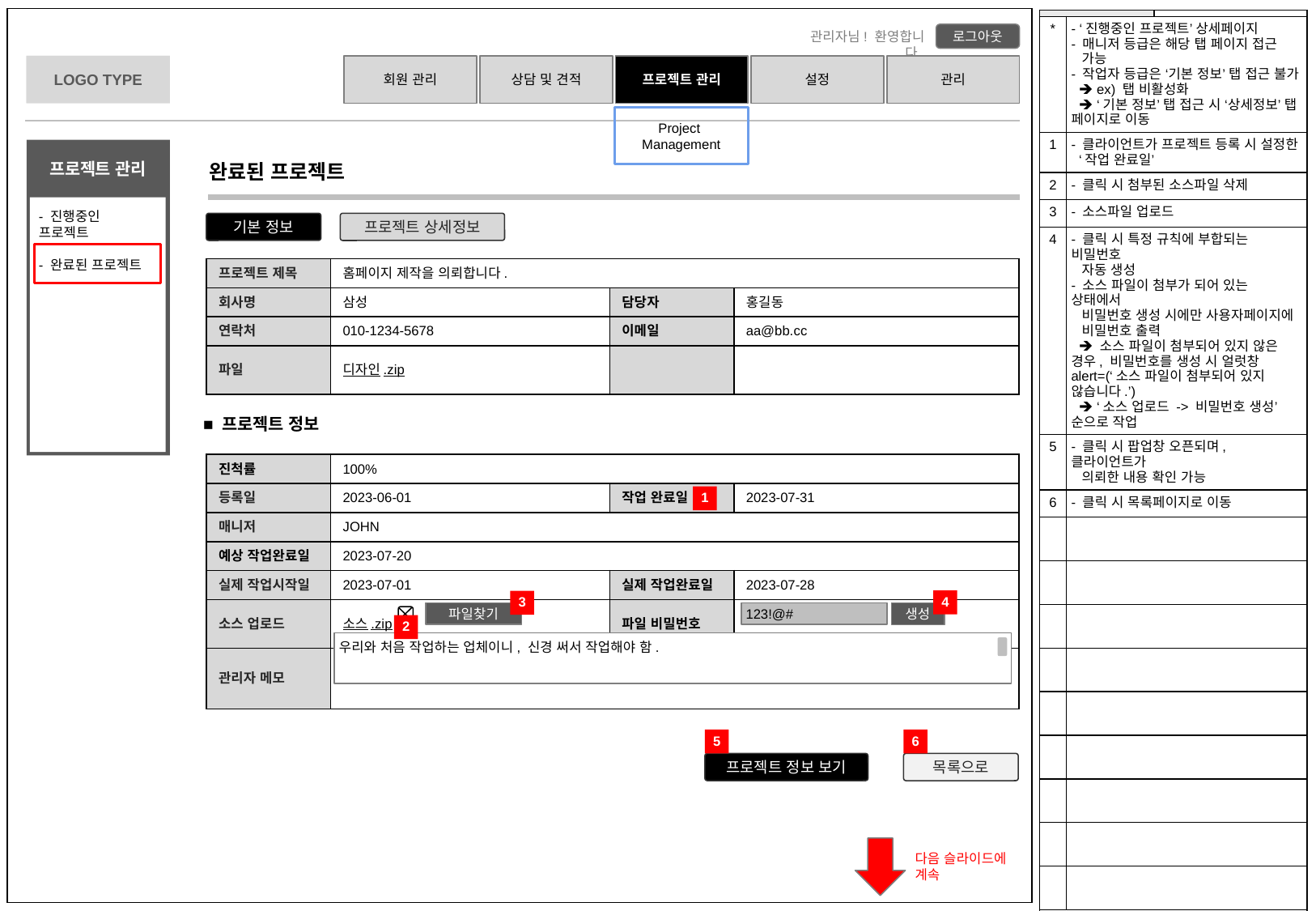

| \* | - ‘진행중인 프로젝트’ 상세페이지 - 매니저 등급은 해당 탭 페이지 접근 가능 - 작업자 등급은 ‘기본 정보’ 탭 접근 불가 🡺 ex) 탭 비활성화 🡺 ‘기본 정보’ 탭 접근 시 ‘상세정보’ 탭 페이지로 이동 |
| --- | --- |
| 1 | - 클라이언트가 프로젝트 등록 시 설정한 ‘작업 완료일’ |
| 2 | - 클릭 시 첨부된 소스파일 삭제 |
| 3 | - 소스파일 업로드 |
| 4 | - 클릭 시 특정 규칙에 부합되는 비밀번호 자동 생성 - 소스 파일이 첨부가 되어 있는 상태에서 비밀번호 생성 시에만 사용자페이지에 비밀번호 출력 🡺 소스 파일이 첨부되어 있지 않은 경우, 비밀번호를 생성 시 얼럿창 alert=(‘소스 파일이 첨부되어 있지 않습니다.’) 🡺 ‘소스 업로드 -> 비밀번호 생성’ 순으로 작업 |
| 5 | - 클릭 시 팝업창 오픈되며, 클라이언트가 의뢰한 내용 확인 가능 |
| 6 | - 클릭 시 목록페이지로 이동 |
|  |  |
|  |  |
|  |  |
|  |  |
|  |  |
|  |  |
|  |  |
|  |  |
|  |  |
Project
Management
완료된 프로젝트
기본 정보
프로젝트 상세정보

| 프로젝트 제목 | 홈페이지 제작을 의뢰합니다. |  |  |
| --- | --- | --- | --- |
| 회사명 | 삼성 | 담당자 | 홍길동 |
| 연락처 | 010-1234-5678 | 이메일 | aa@bb.cc |
| 파일 | 디자인.zip |  |  |
■ 프로젝트 정보
| 진척률 | 100% |  |  |
| --- | --- | --- | --- |
| 등록일 | 2023-06-01 | 작업 완료일 | 2023-07-31 |
| 매니저 | JOHN |  |  |
| 예상 작업완료일 | 2023-07-20 |  |  |
| 실제 작업시작일 | 2023-07-01 | 실제 작업완료일 | 2023-07-28 |
| 소스 업로드 | 소스.zip | 파일 비밀번호 |  |
| 관리자 메모 |  |  |  |
1
4
3
123!@#
생성
파일찾기

2
우리와 처음 작업하는 업체이니, 신경 써서 작업해야 함.

5
6
프로젝트 정보 보기
목록으로

다음 슬라이드에
계속